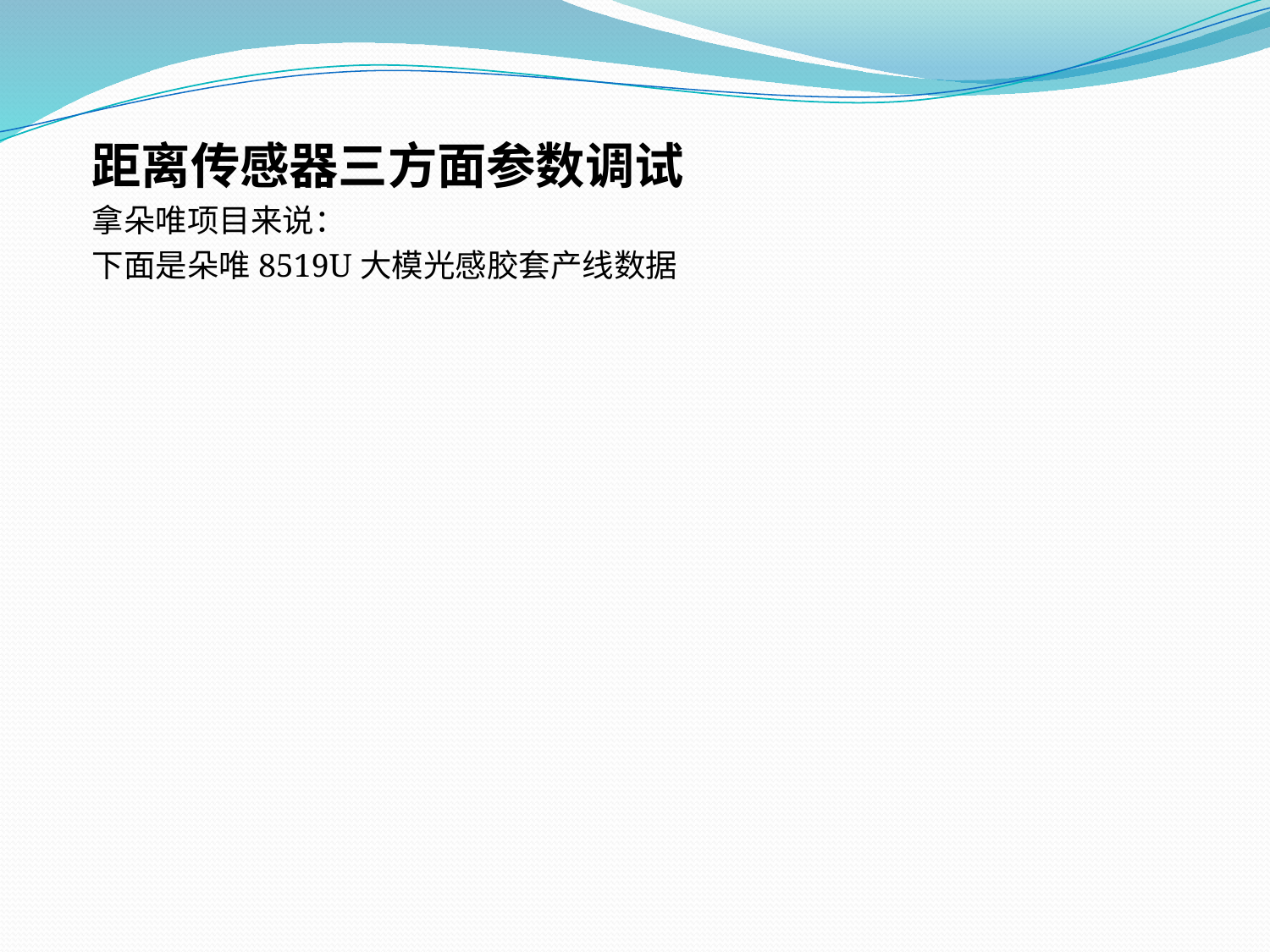

距离传感器三方面参数调试
拿朵唯项目来说：
下面是朵唯8519U大模光感胶套产线数据